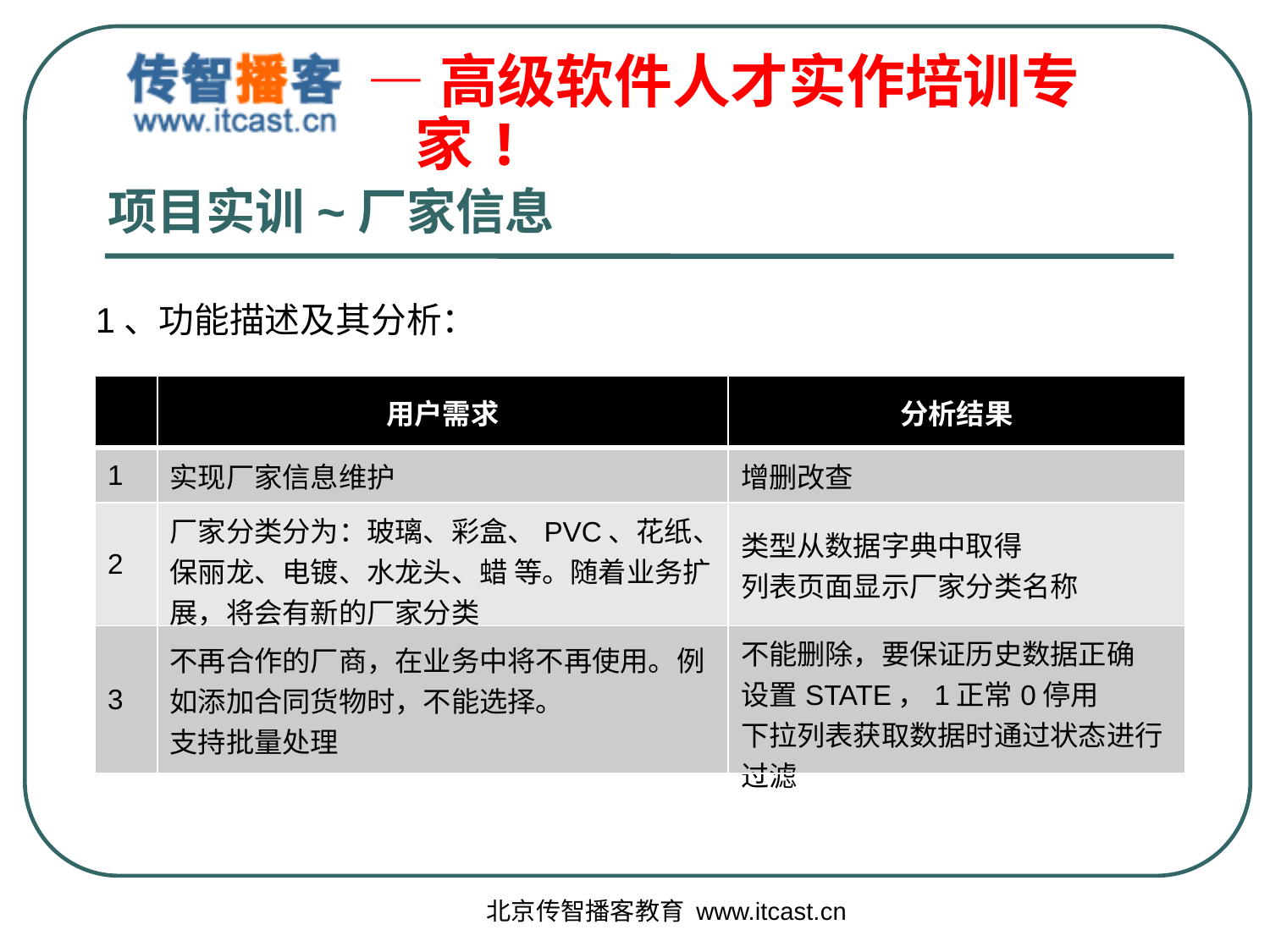

# 项目实训~厂家信息
1、功能描述及其分析：
|  | 用户需求 | 分析结果 |
| --- | --- | --- |
| 1 | 实现厂家信息维护 | 增删改查 |
| 2 | 厂家分类分为：玻璃、彩盒、PVC、花纸、保丽龙、电镀、水龙头、蜡 等。随着业务扩展，将会有新的厂家分类 | 类型从数据字典中取得 列表页面显示厂家分类名称 |
| 3 | 不再合作的厂商，在业务中将不再使用。例如添加合同货物时，不能选择。 支持批量处理 | 不能删除，要保证历史数据正确 设置STATE，1正常0停用 下拉列表获取数据时通过状态进行过滤 |
北京传智播客教育 www.itcast.cn